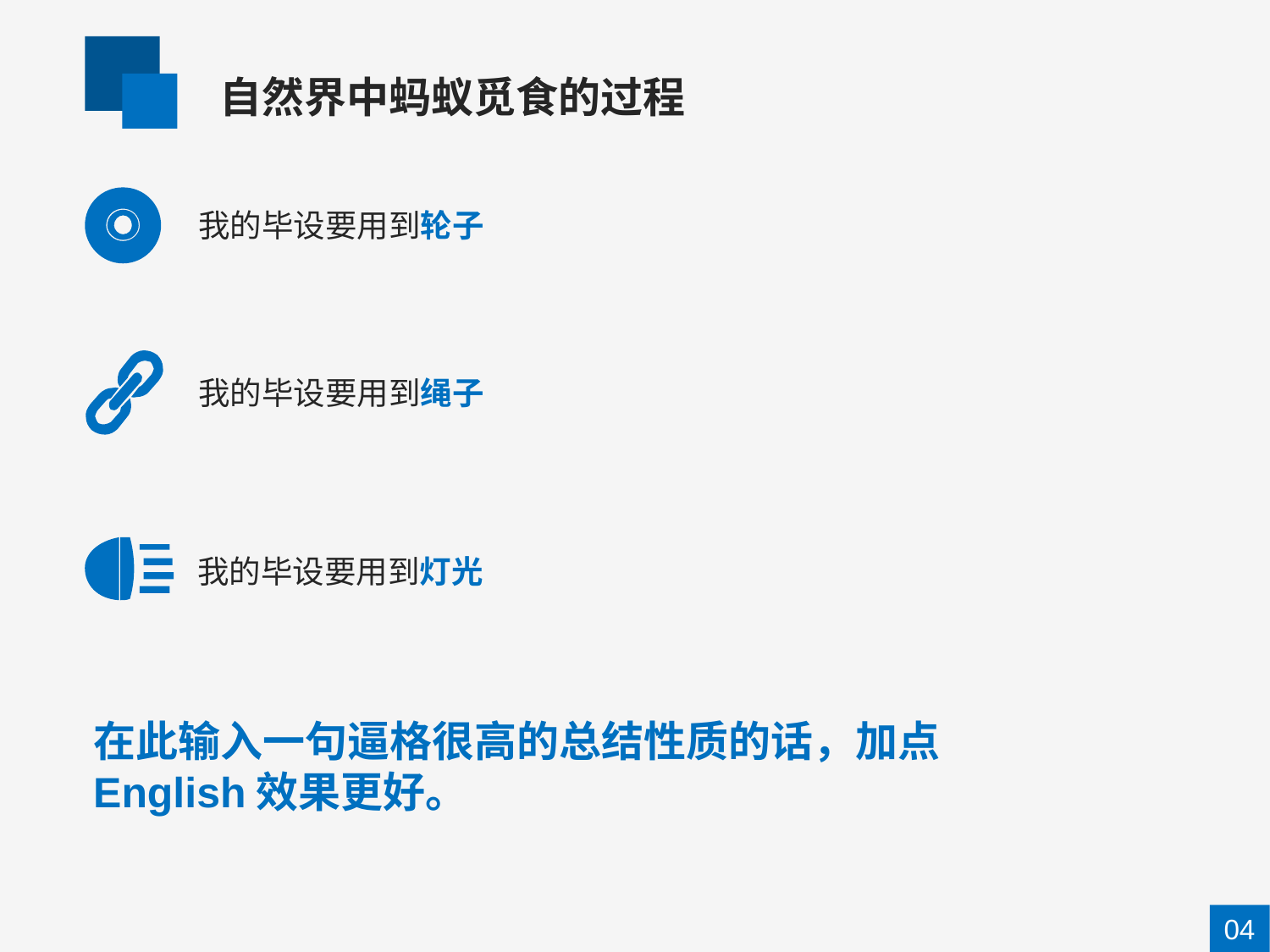

自然界中蚂蚁觅食的过程

我的毕设要用到轮子

我的毕设要用到绳子

我的毕设要用到灯光
在此输入一句逼格很高的总结性质的话，加点English效果更好。
04